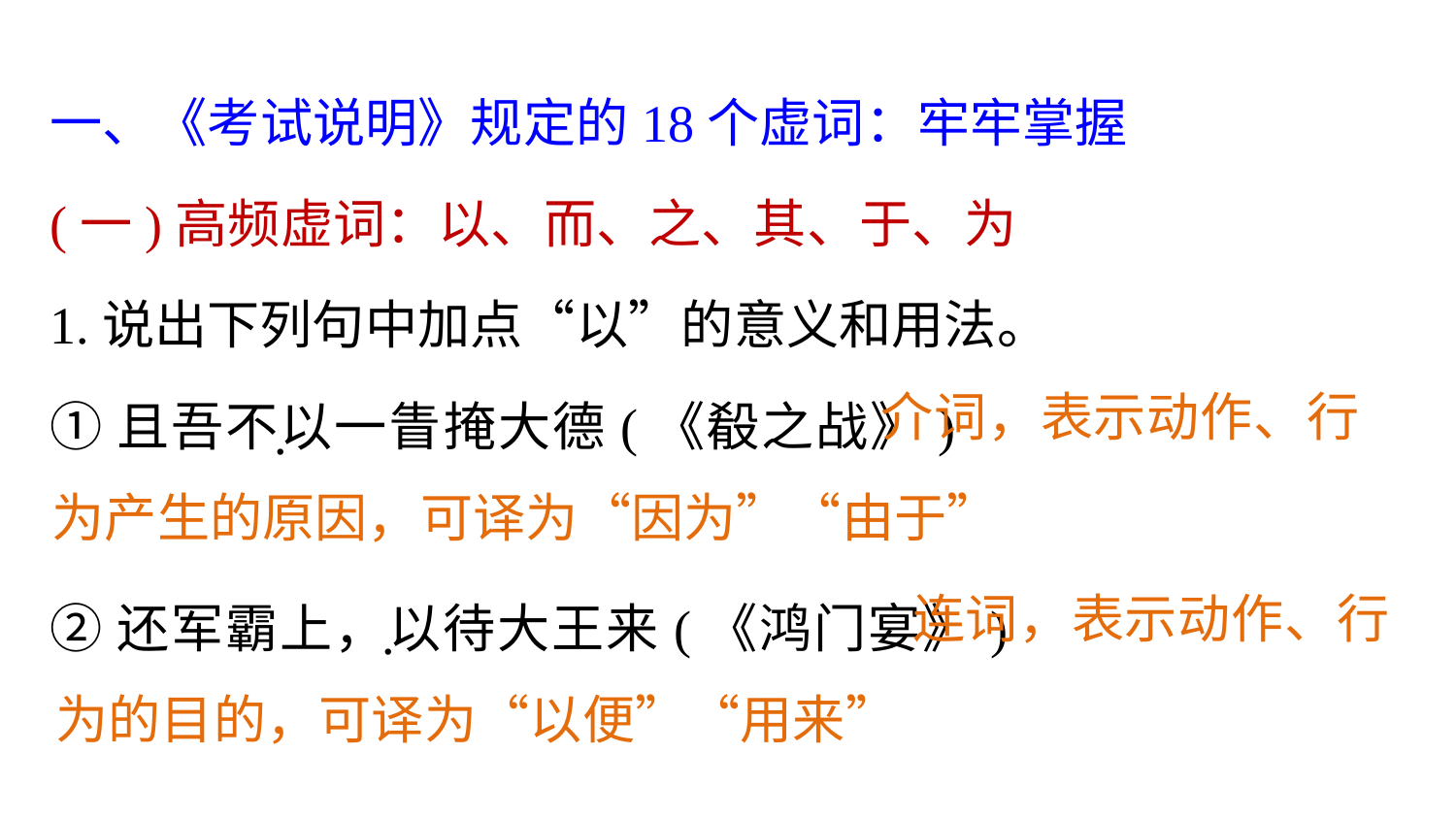

一、《考试说明》规定的18个虚词：牢牢掌握
(一)高频虚词：以、而、之、其、于、为
1.说出下列句中加点“以”的意义和用法。
①且吾不以一眚掩大德(《殽之战》)
②还军霸上，以待大王来(《鸿门宴》)
                                                                 介词，表示动作、行为产生的原因，可译为“因为”“由于”
.
                                                                    连词，表示动作、行为的目的，可译为“以便”“用来”
.